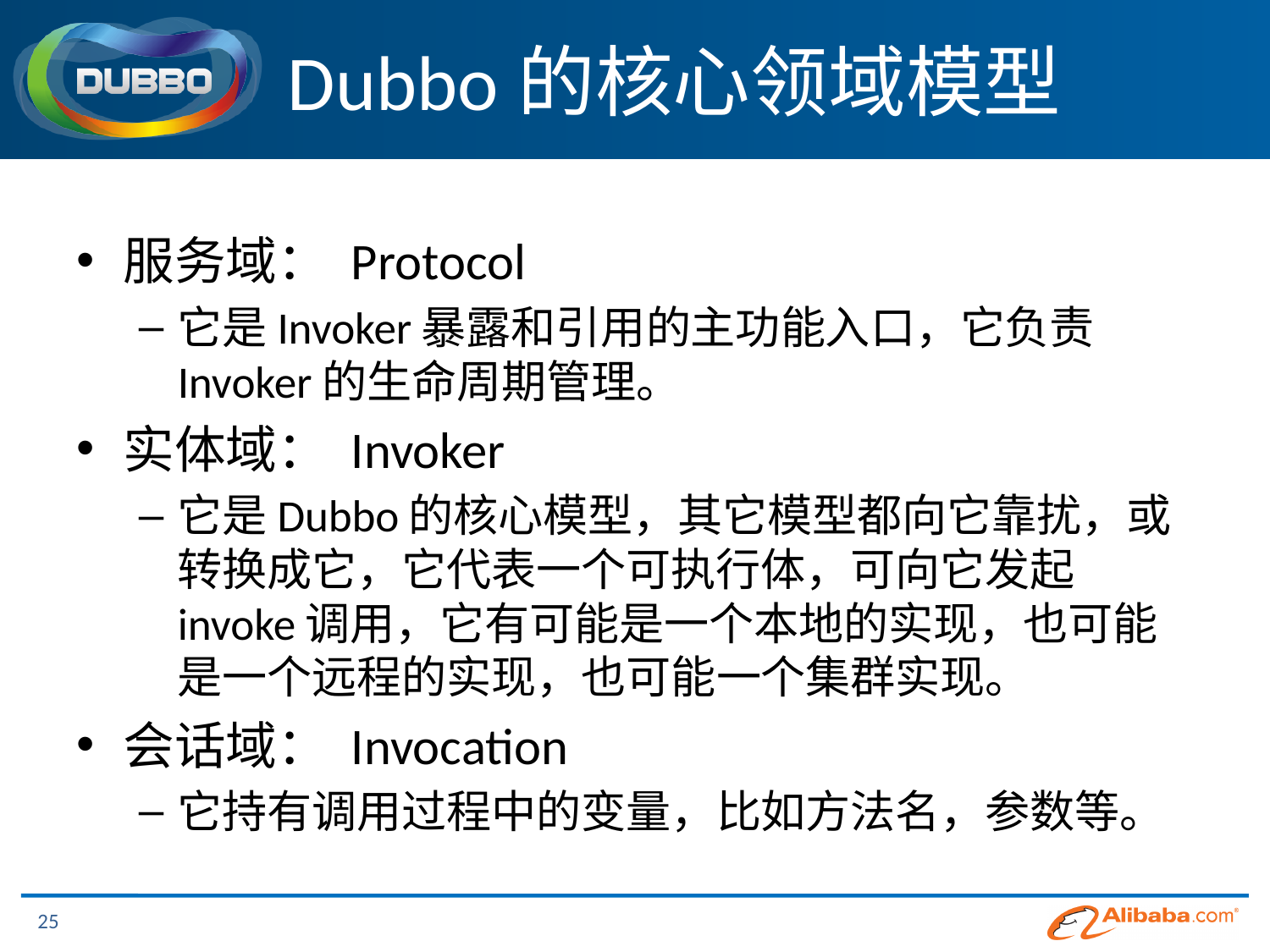

# Dubbo的核心领域模型
服务域： Protocol
它是Invoker暴露和引用的主功能入口，它负责Invoker的生命周期管理。
实体域： Invoker
它是Dubbo的核心模型，其它模型都向它靠扰，或转换成它，它代表一个可执行体，可向它发起invoke调用，它有可能是一个本地的实现，也可能是一个远程的实现，也可能一个集群实现。
会话域： Invocation
它持有调用过程中的变量，比如方法名，参数等。
25